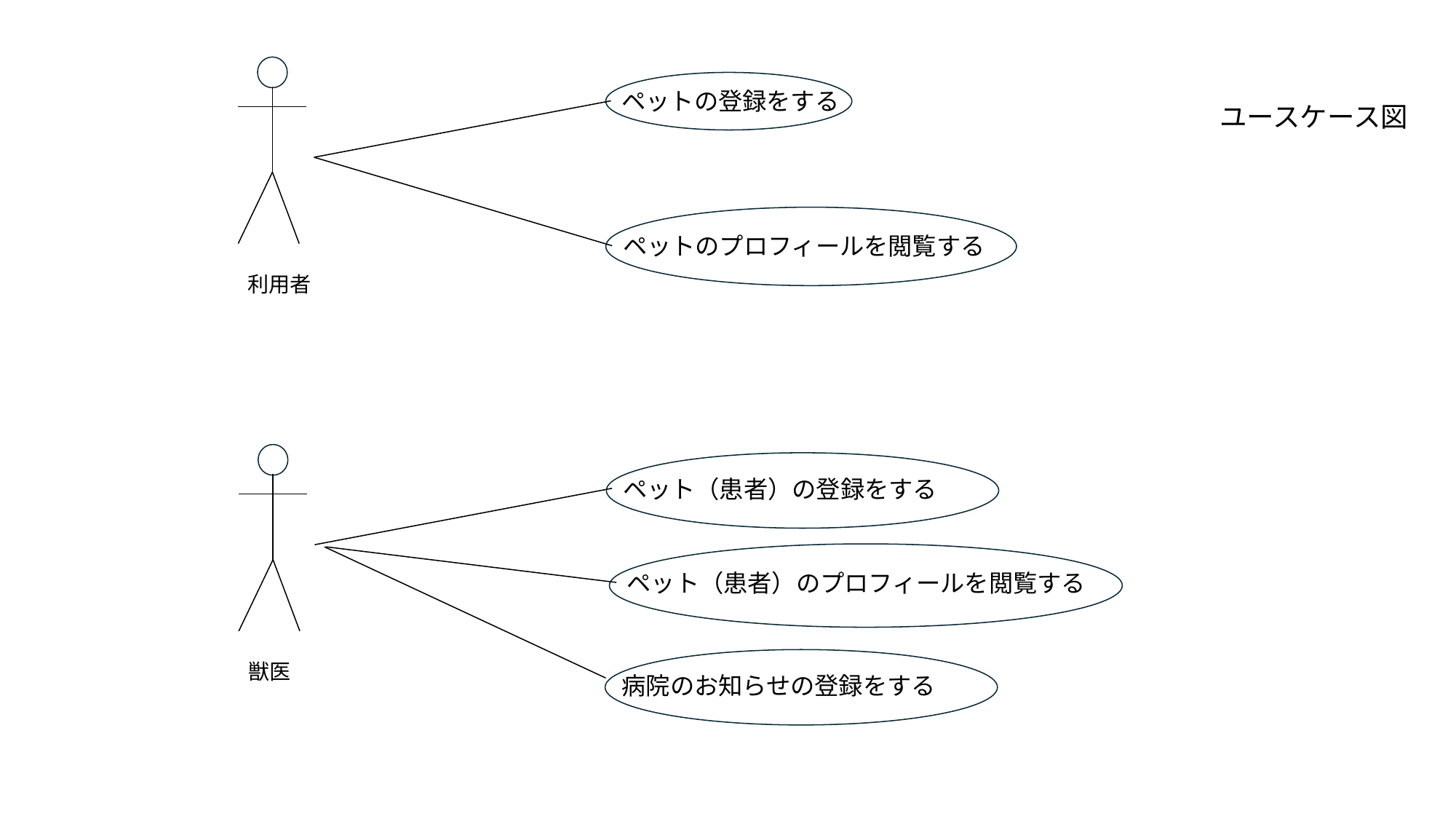

ペットの登録をする
ユースケース図

ペットのプロフィールを閲覧する
利用者

ペット（患者）の登録をする

ペット（患者）のプロフィールを閲覧する

獣医
病院のお知らせの登録をする